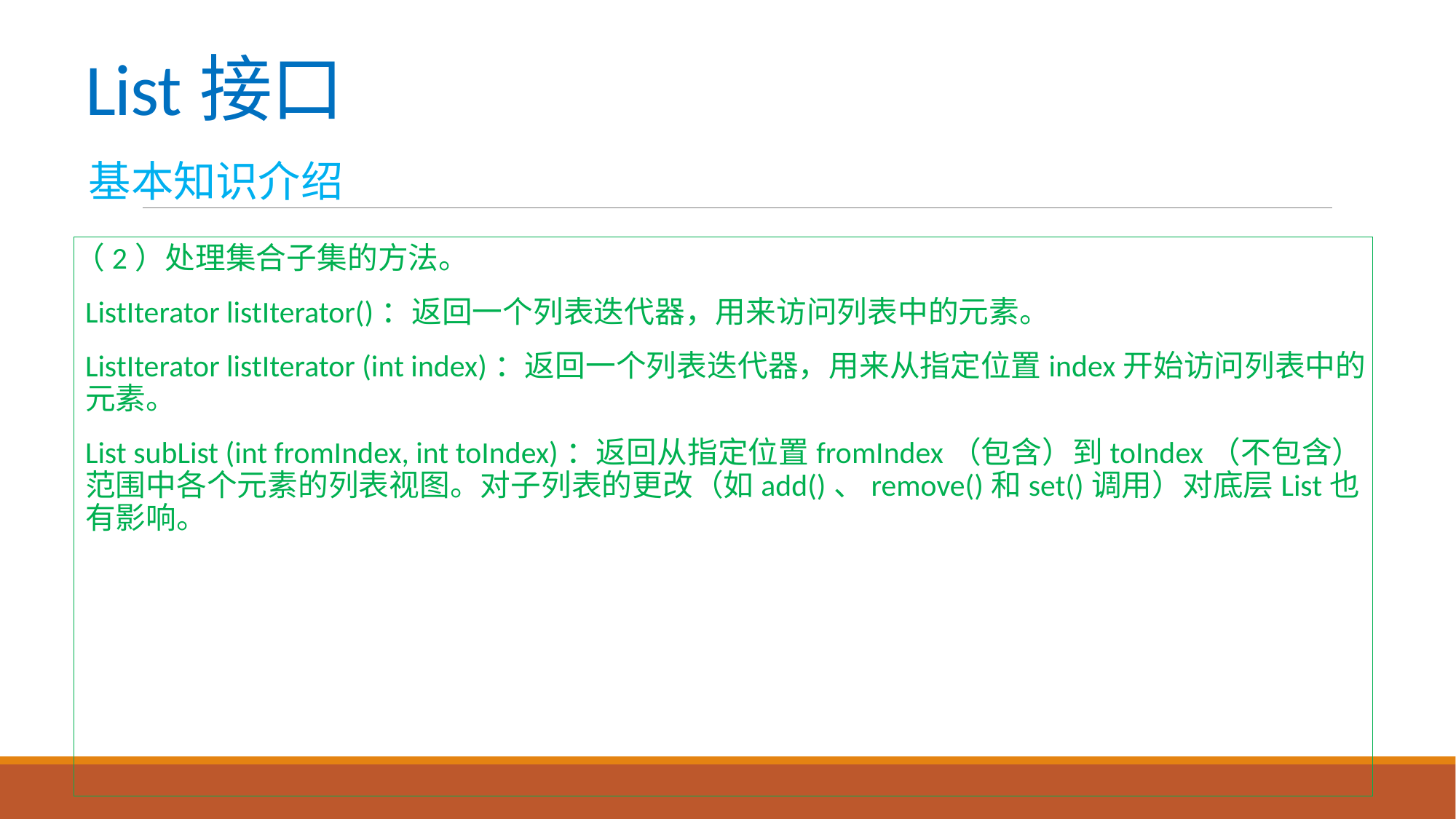

# List接口
基本知识介绍
（2）处理集合子集的方法。
ListIterator listIterator()：返回一个列表迭代器，用来访问列表中的元素。
ListIterator listIterator (int index)：返回一个列表迭代器，用来从指定位置index开始访问列表中的元素。
List subList (int fromIndex, int toIndex)：返回从指定位置fromIndex（包含）到toIndex（不包含）范围中各个元素的列表视图。对子列表的更改（如add()、remove()和set()调用）对底层List也有影响。